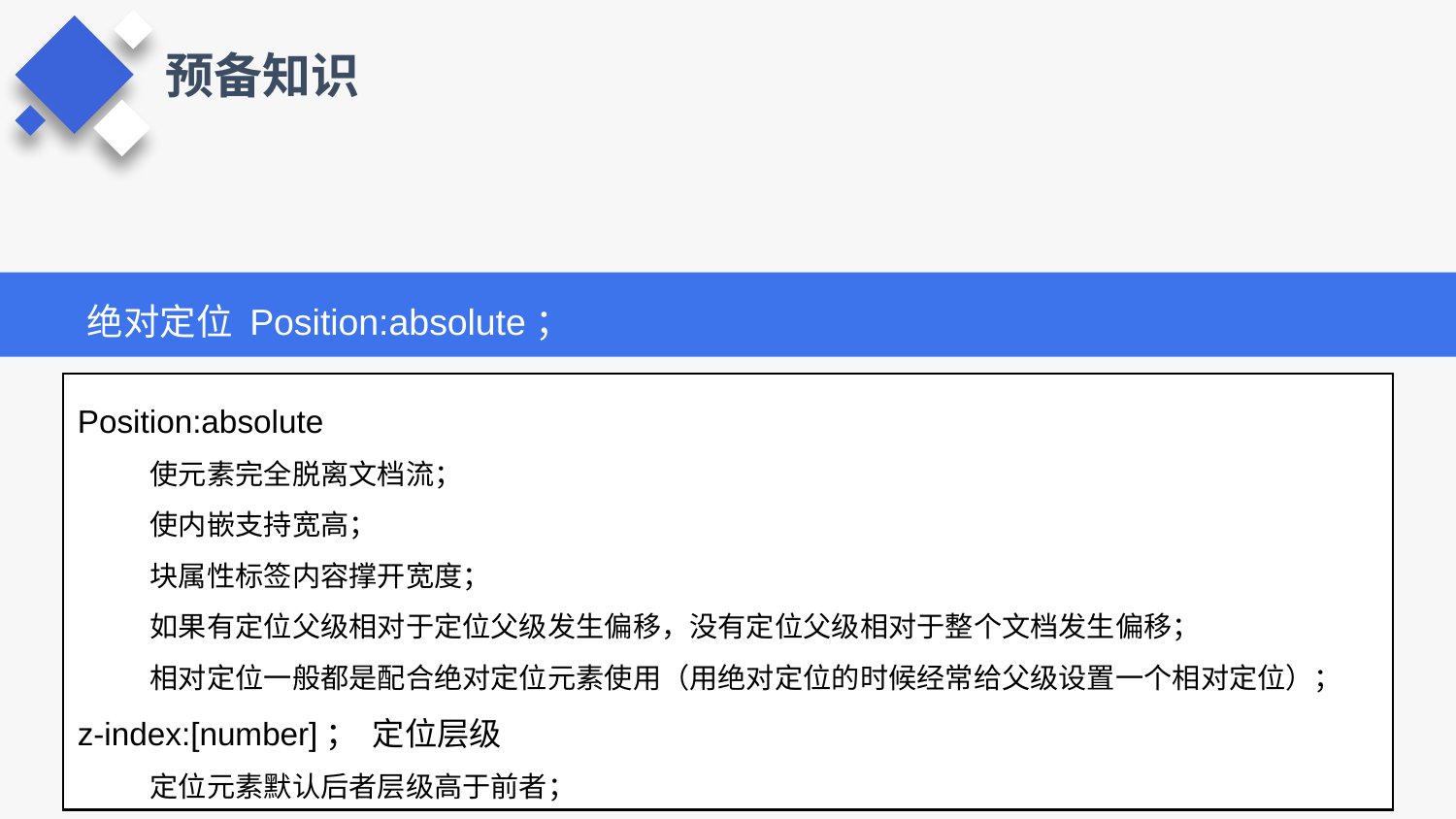

预备知识

绝对定位 Position:absolute；
Position:absolute
使元素完全脱离文档流；
使内嵌支持宽高；
块属性标签内容撑开宽度；
如果有定位父级相对于定位父级发生偏移，没有定位父级相对于整个文档发生偏移；
相对定位一般都是配合绝对定位元素使用（用绝对定位的时候经常给父级设置一个相对定位）；
z-index:[number]；  定位层级
定位元素默认后者层级高于前者；